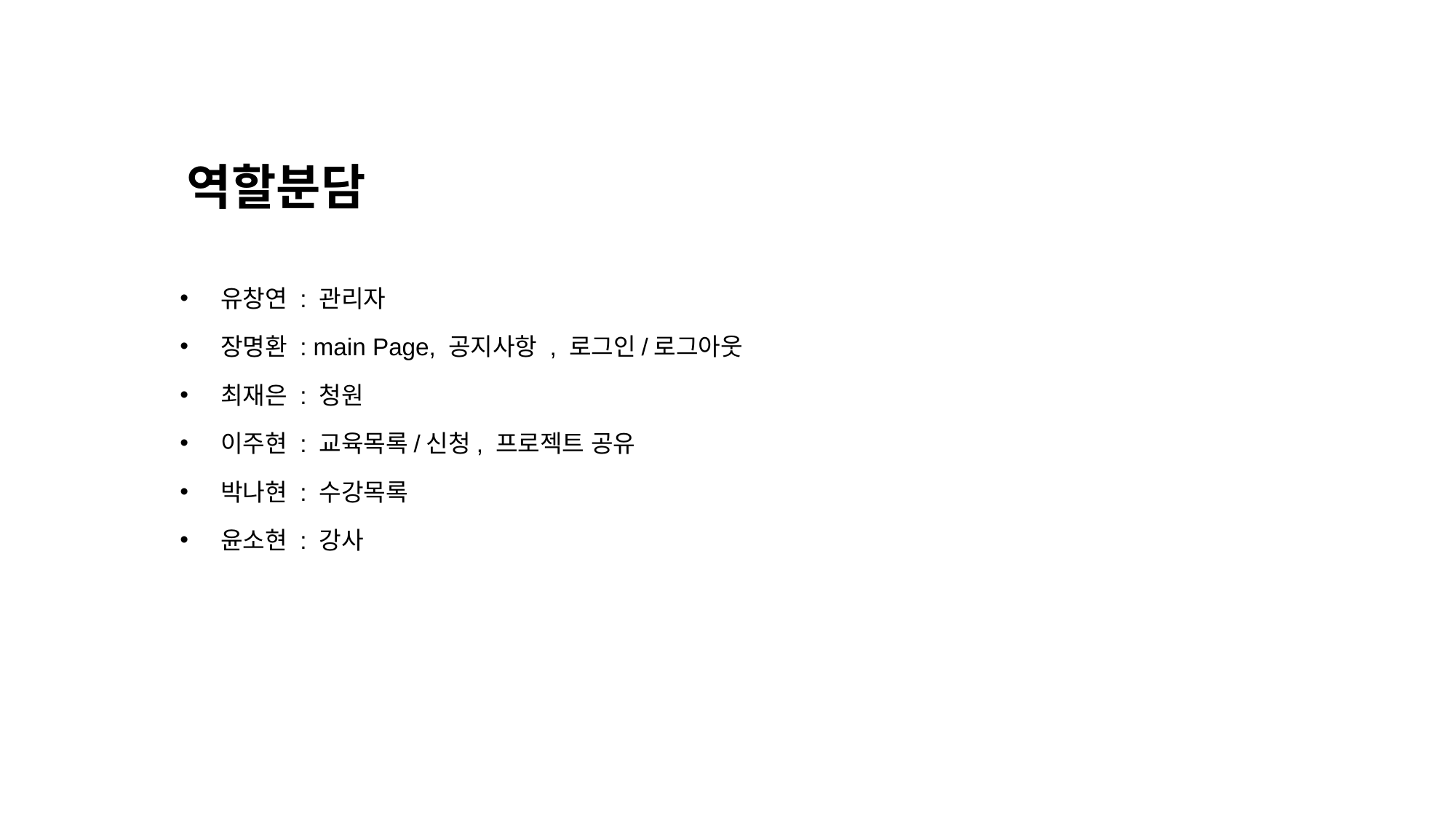

# 역할분담
유창연 : 관리자
장명환 : main Page, 공지사항 , 로그인/로그아웃
최재은 : 청원
이주현 : 교육목록/신청, 프로젝트 공유
박나현 : 수강목록
윤소현 : 강사